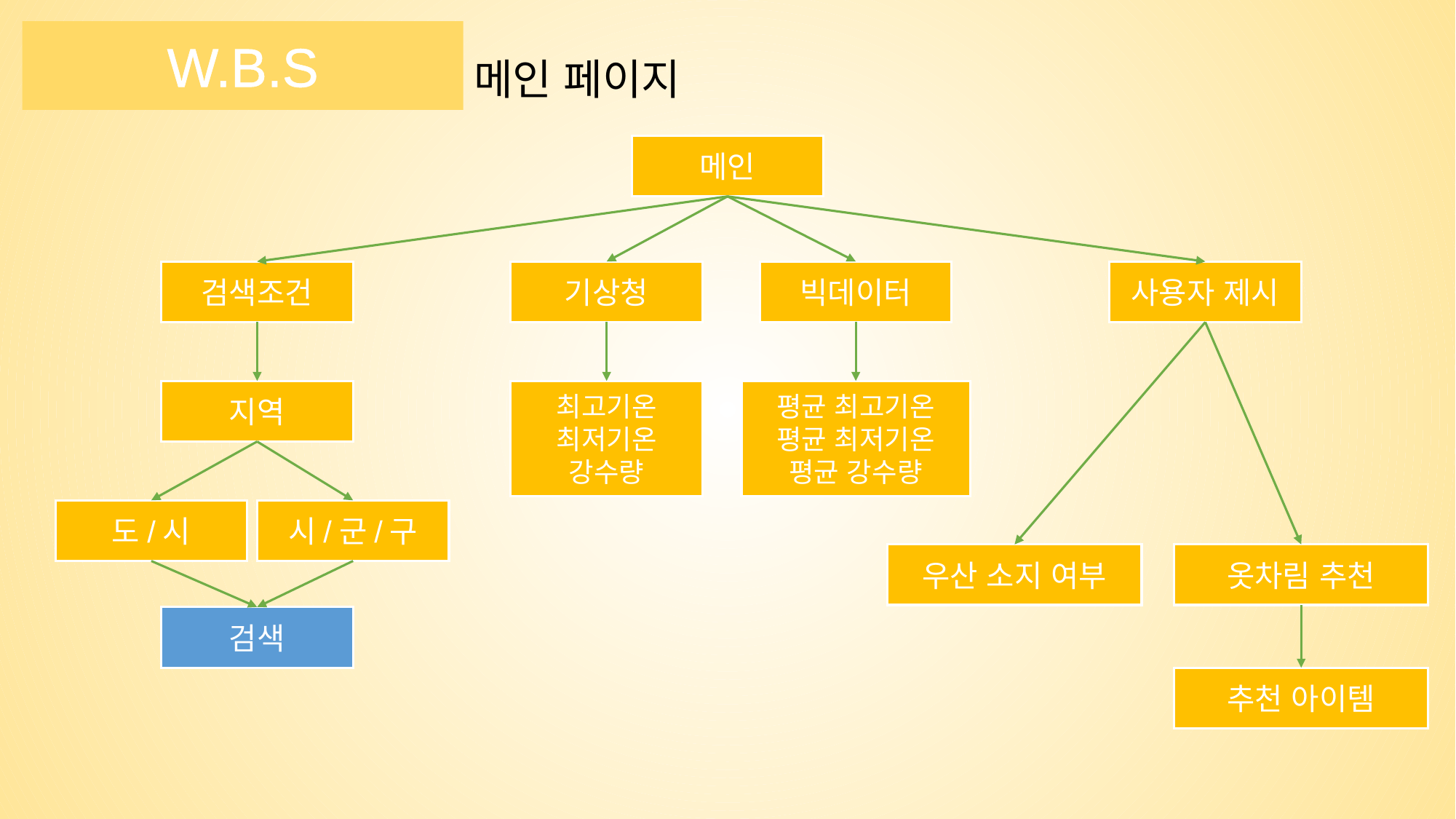

W.B.S
메인 페이지
메인
검색조건
기상청
빅데이터
사용자 제시
지역
최고기온
최저기온
강수량
평균 최고기온
평균 최저기온
평균 강수량
도/시
시/군/구
우산 소지 여부
옷차림 추천
검색
추천 아이템